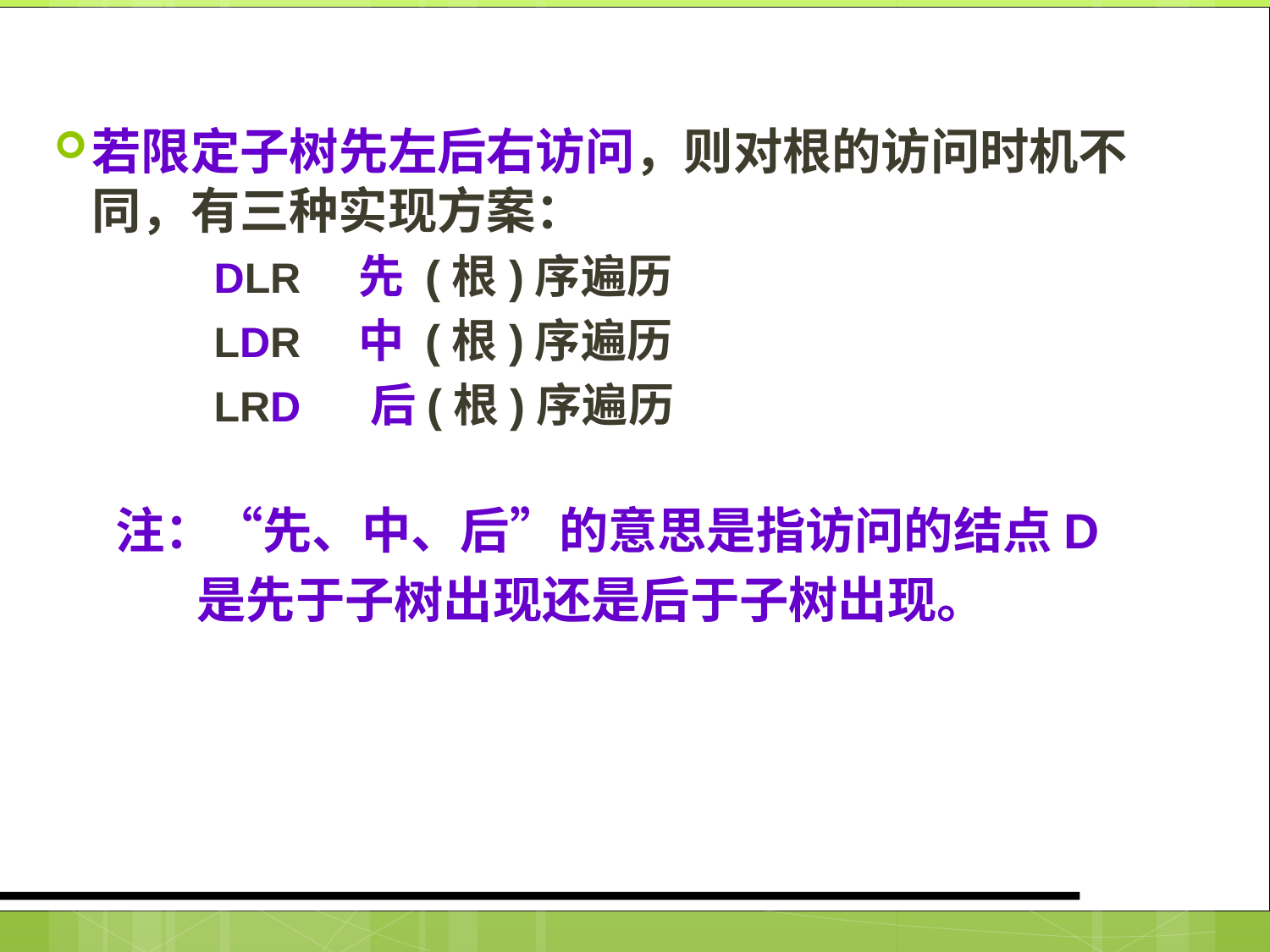

若限定子树先左后右访问，则对根的访问时机不同，有三种实现方案：
          DLR    先 (根)序遍历
          LDR    中 (根)序遍历
          LRD     后(根)序遍历

 注：“先、中、后”的意思是指访问的结点D
        是先于子树出现还是后于子树出现。